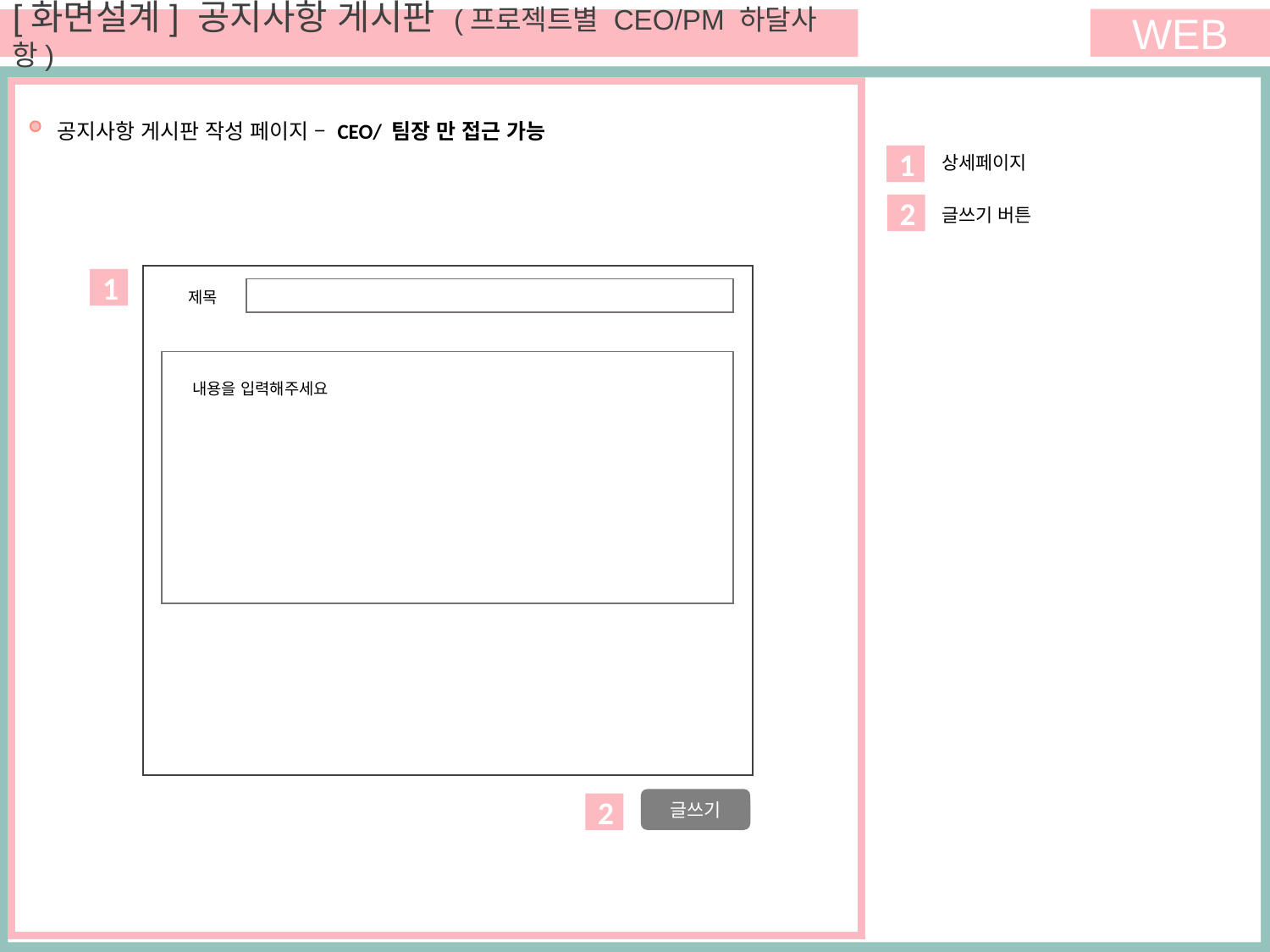

WEB
[화면설계] 공지사항 게시판 (프로젝트별 CEO/PM 하달사항)

 공지사항 게시판 작성 페이지 – CEO/ 팀장 만 접근 가능

상세페이지
1
2
글쓰기 버튼

1

제목

내용을 입력해주세요
글쓰기
2